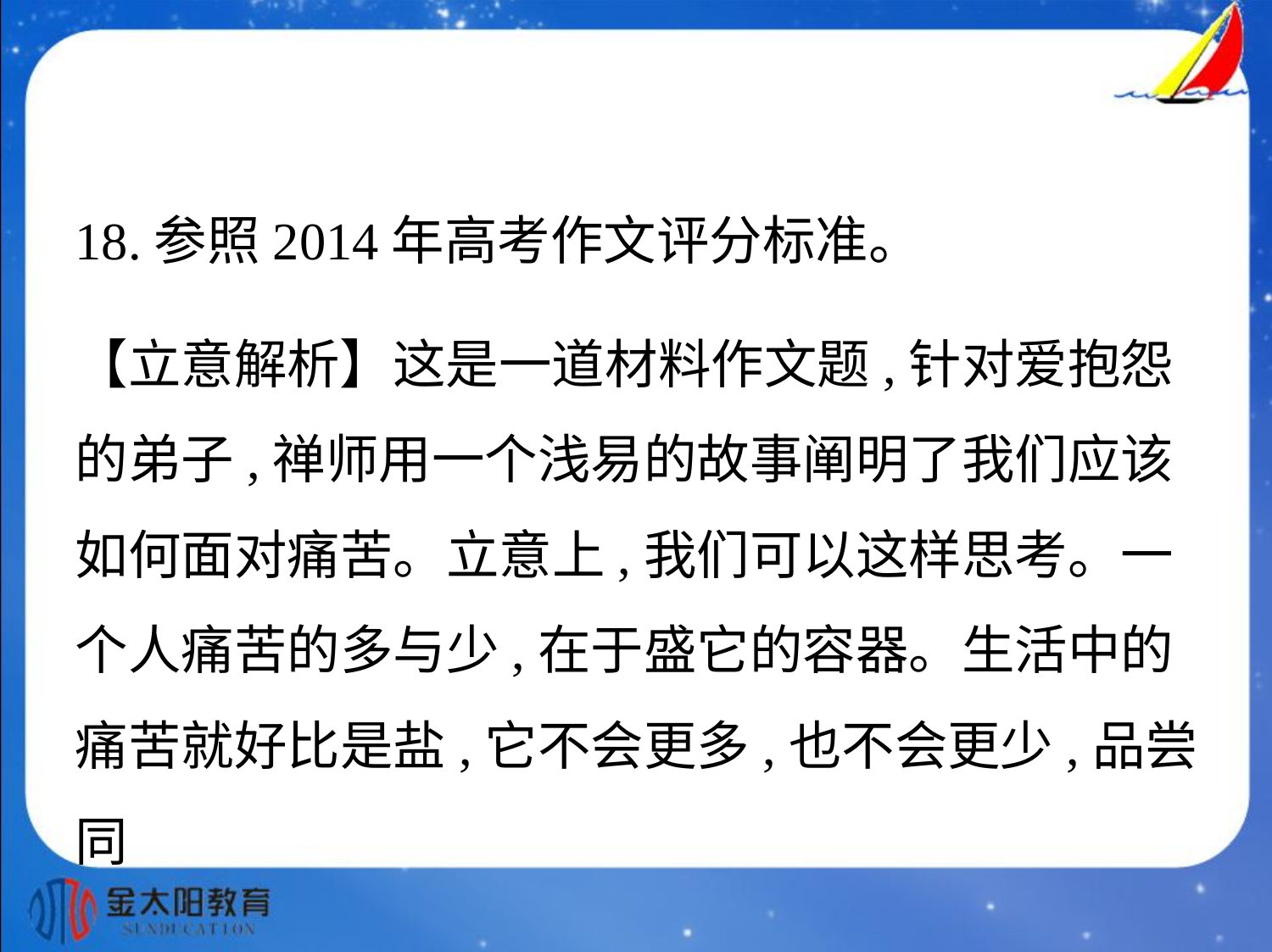

18.参照2014年高考作文评分标准。
【立意解析】这是一道材料作文题,针对爱抱怨
的弟子,禅师用一个浅易的故事阐明了我们应该
如何面对痛苦。立意上,我们可以这样思考。一
个人痛苦的多与少,在于盛它的容器。生活中的
痛苦就好比是盐,它不会更多,也不会更少,品尝同